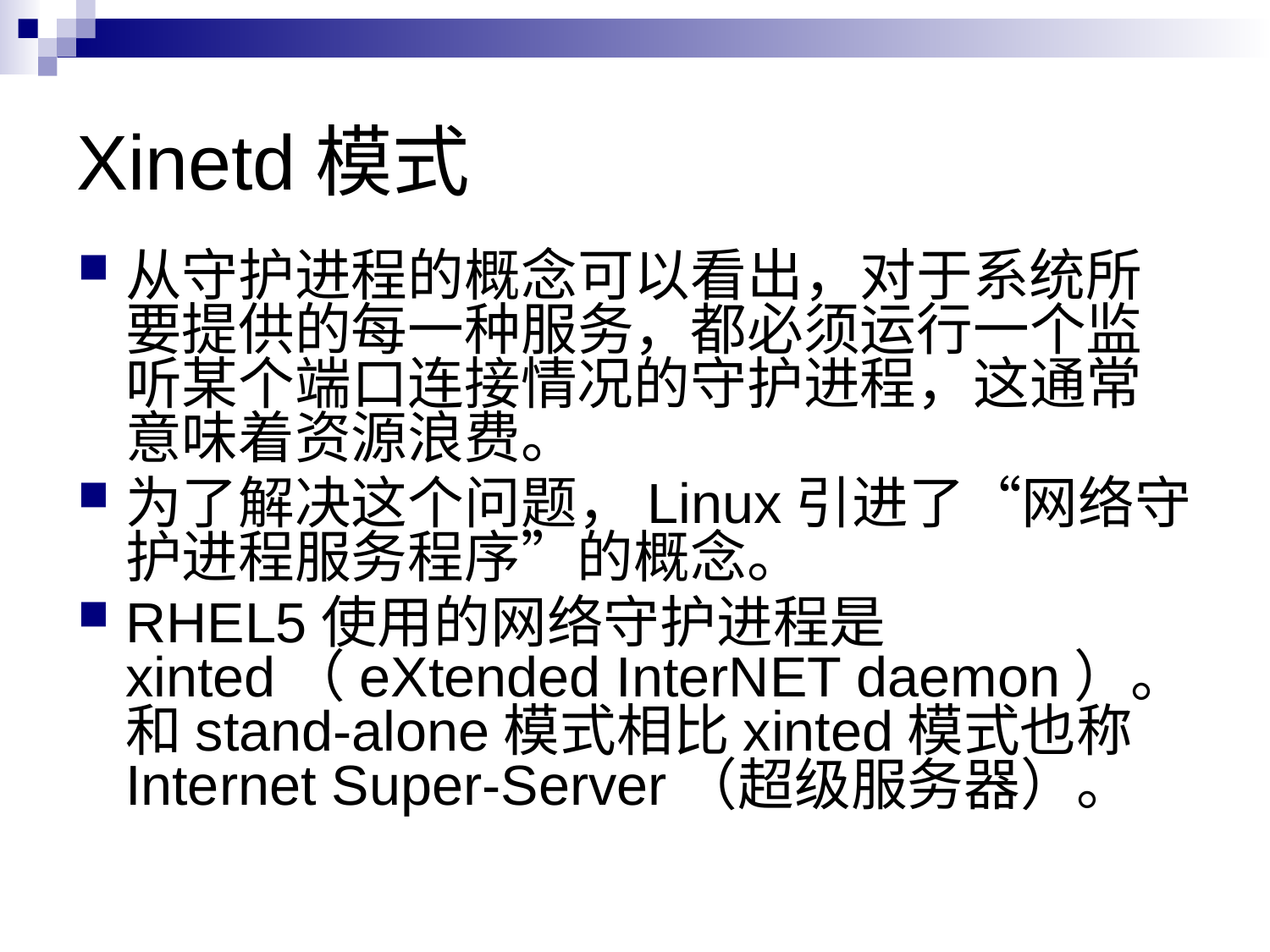

# Xinetd模式
从守护进程的概念可以看出，对于系统所要提供的每一种服务，都必须运行一个监听某个端口连接情况的守护进程，这通常意味着资源浪费。
为了解决这个问题，Linux引进了“网络守护进程服务程序”的概念。
RHEL5使用的网络守护进程是xinted（eXtended InterNET daemon）。和stand-alone模式相比xinted模式也称 Internet Super-Server（超级服务器）。